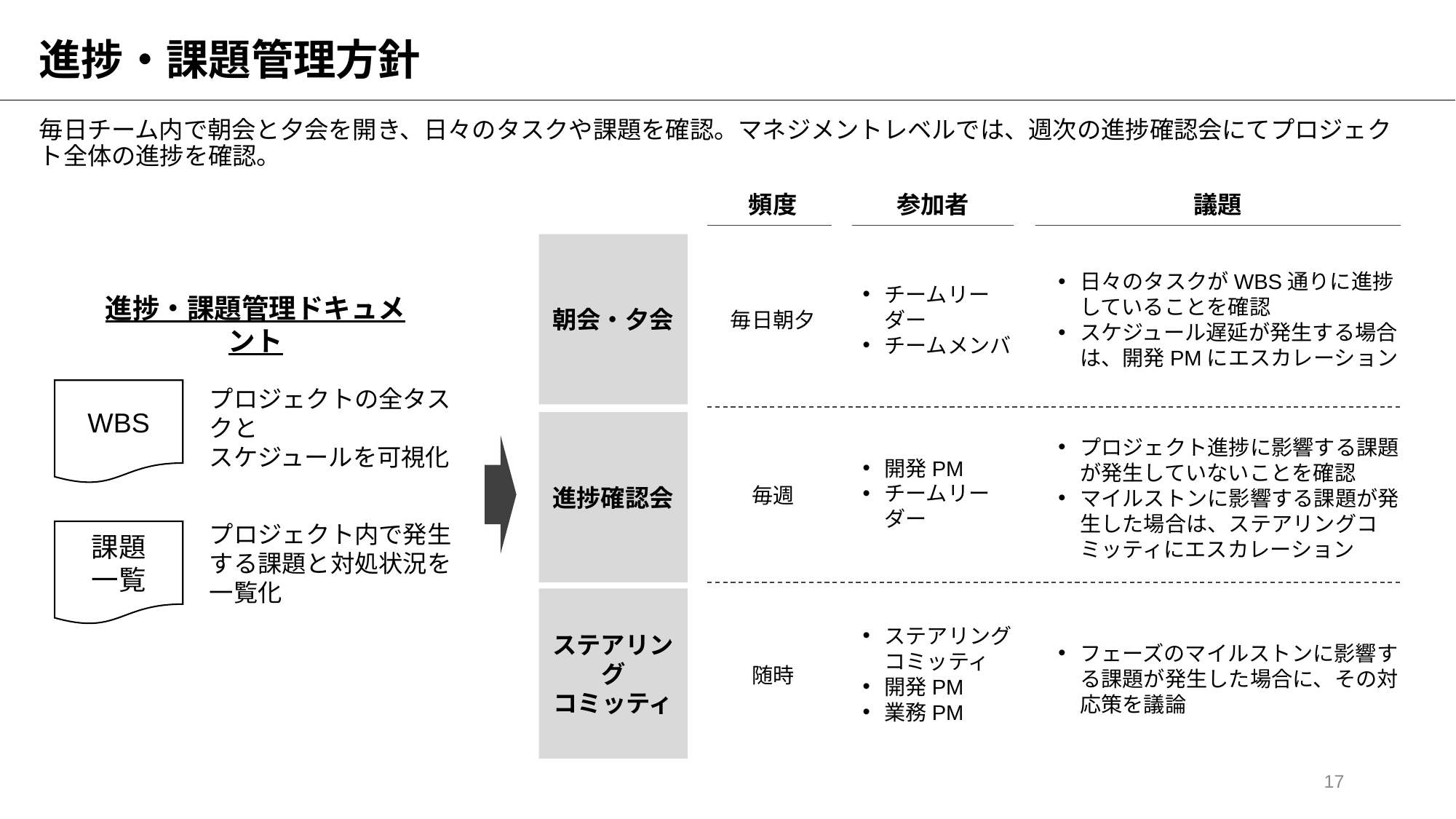

# 進捗・課題管理方針
毎日チーム内で朝会と夕会を開き、日々のタスクや課題を確認。マネジメントレベルでは、週次の進捗確認会にてプロジェクト全体の進捗を確認。
頻度
参加者
議題
朝会・夕会
毎日朝夕
チームリーダー
チームメンバ
日々のタスクがWBS通りに進捗していることを確認
スケジュール遅延が発生する場合は、開発PMにエスカレーション
進捗・課題管理ドキュメント
WBS
プロジェクトの全タスクと
スケジュールを可視化
進捗確認会

開発PM
チームリーダー
毎週
プロジェクト進捗に影響する課題が発生していないことを確認
マイルストンに影響する課題が発生した場合は、ステアリングコミッティにエスカレーション
課題
一覧
プロジェクト内で発生する課題と対処状況を一覧化
ステアリング
コミッティ
ステアリングコミッティ
開発PM
業務PM
随時
フェーズのマイルストンに影響する課題が発生した場合に、その対応策を議論
17